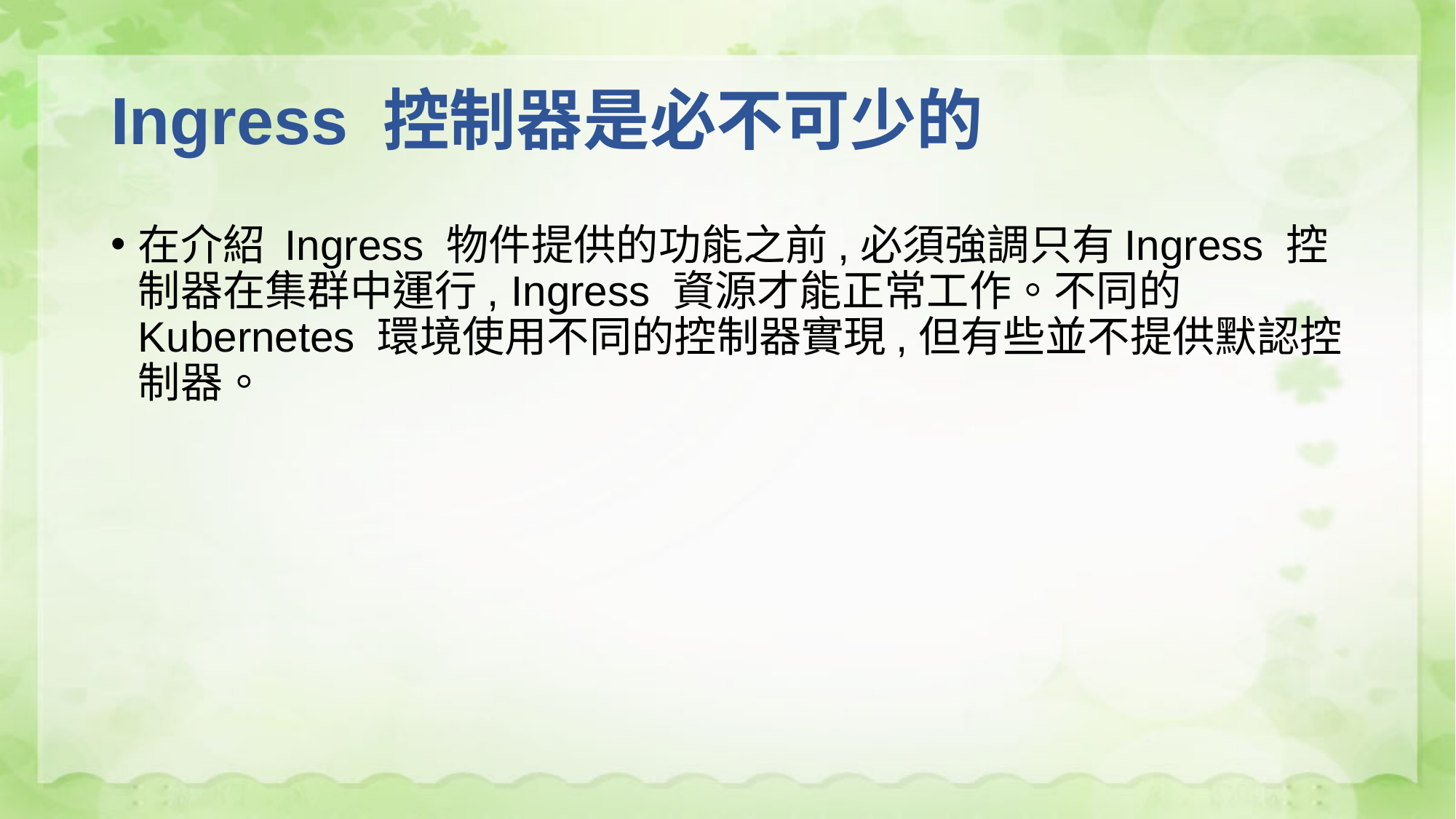

# Ingress 控制器是必不可少的
在介紹 Ingress 物件提供的功能之前,必須強調只有Ingress 控制器在集群中運行, Ingress 資源才能正常工作。不同的Kubernetes 環境使用不同的控制器實現,但有些並不提供默認控制器。